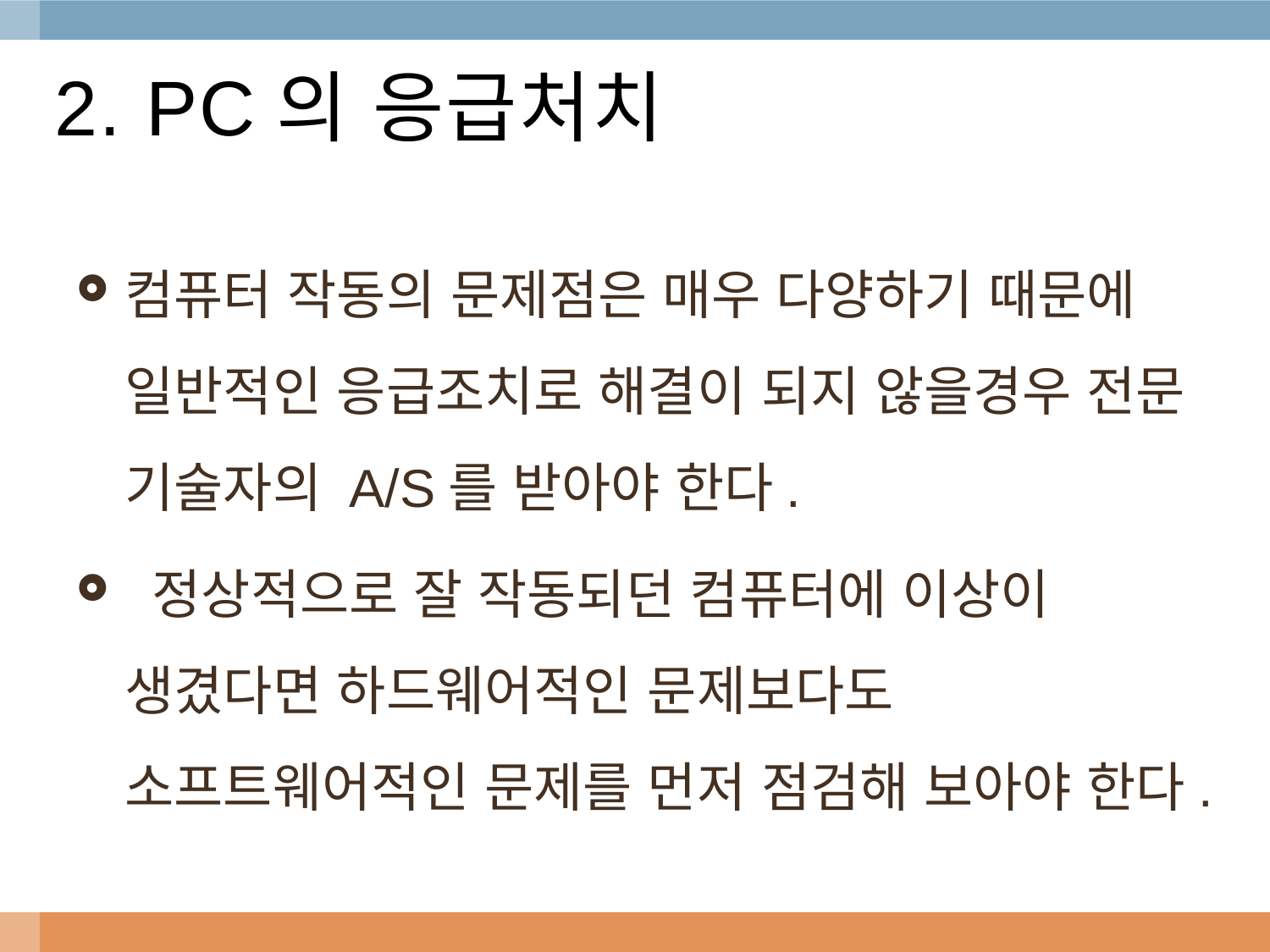

# 2. PC의 응급처치
컴퓨터 작동의 문제점은 매우 다양하기 때문에 일반적인 응급조치로 해결이 되지 않을경우 전문 기술자의 A/S를 받아야 한다.
 정상적으로 잘 작동되던 컴퓨터에 이상이 생겼다면 하드웨어적인 문제보다도 소프트웨어적인 문제를 먼저 점검해 보아야 한다.